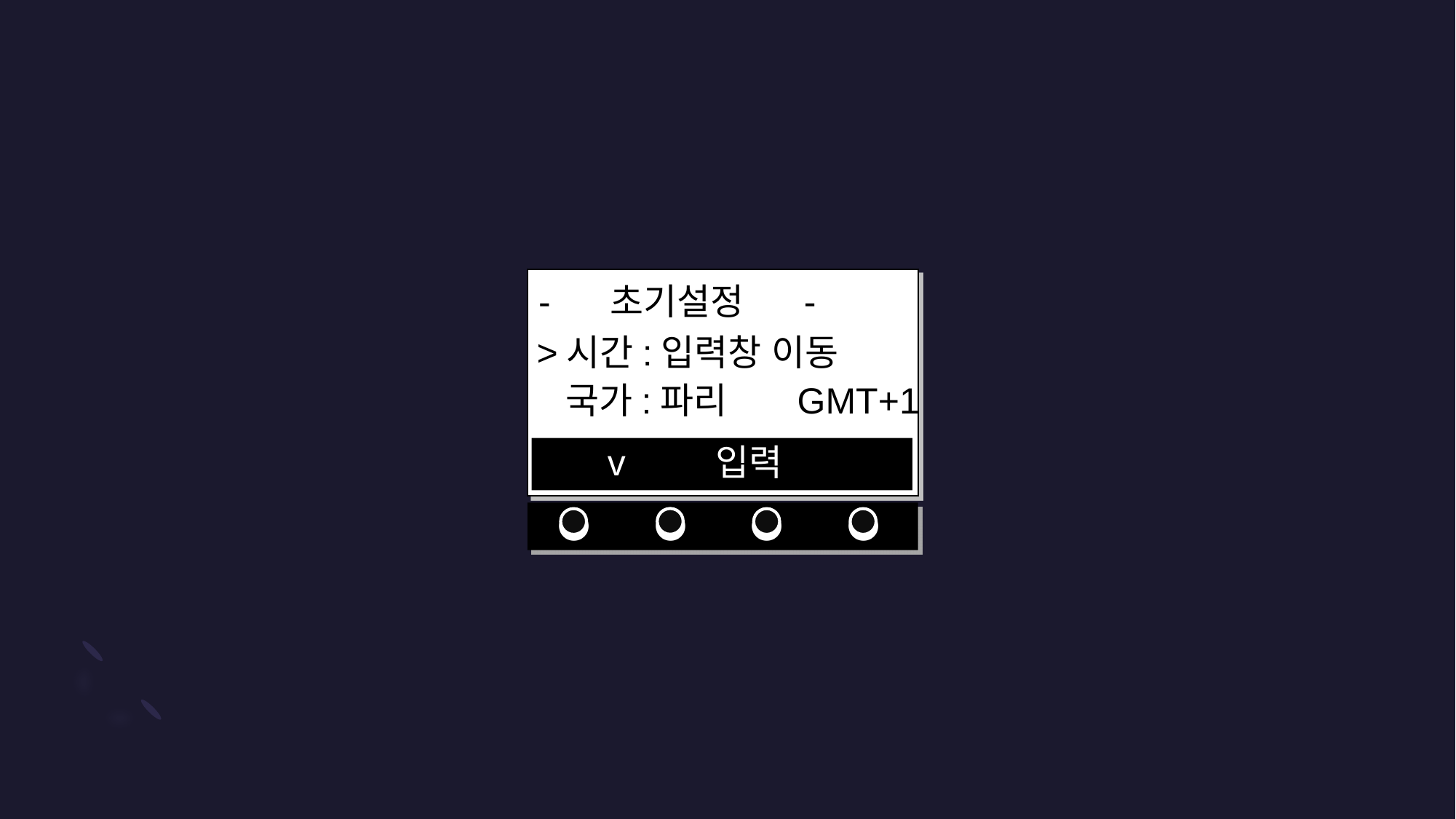

-     초기설정     -
>시간:입력창 이동
 국가:파리      GMT+1
       v        입력